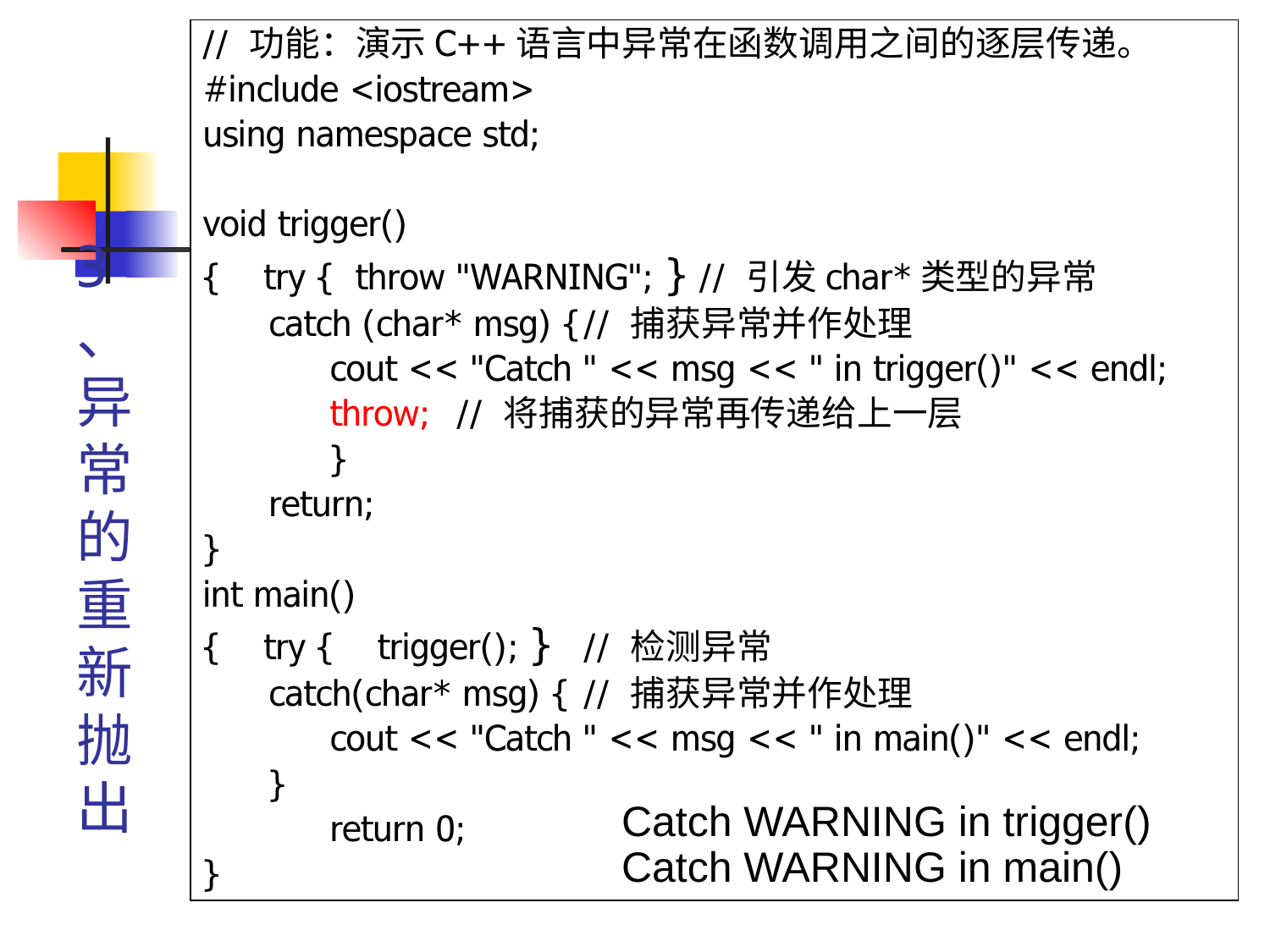

// 功能：演示C++语言中异常在函数调用之间的逐层传递。
#include <iostream>
using namespace std;

void trigger()
{    try {  throw "WARNING"; } // 引发char*类型的异常
      catch (char* msg) {	// 捕获异常并作处理
	cout << "Catch " << msg << " in trigger()" << endl;
	throw;	// 将捕获的异常再传递给上一层
	}
      return;
}
int main()
{    try {    trigger(); } 	// 检测异常
      catch(char* msg) {	// 捕获异常并作处理
	cout << "Catch " << msg << " in main()" << endl;
      }
	return 0;
}

# 3、异常的重新抛出
Catch WARNING in trigger()
Catch WARNING in main()